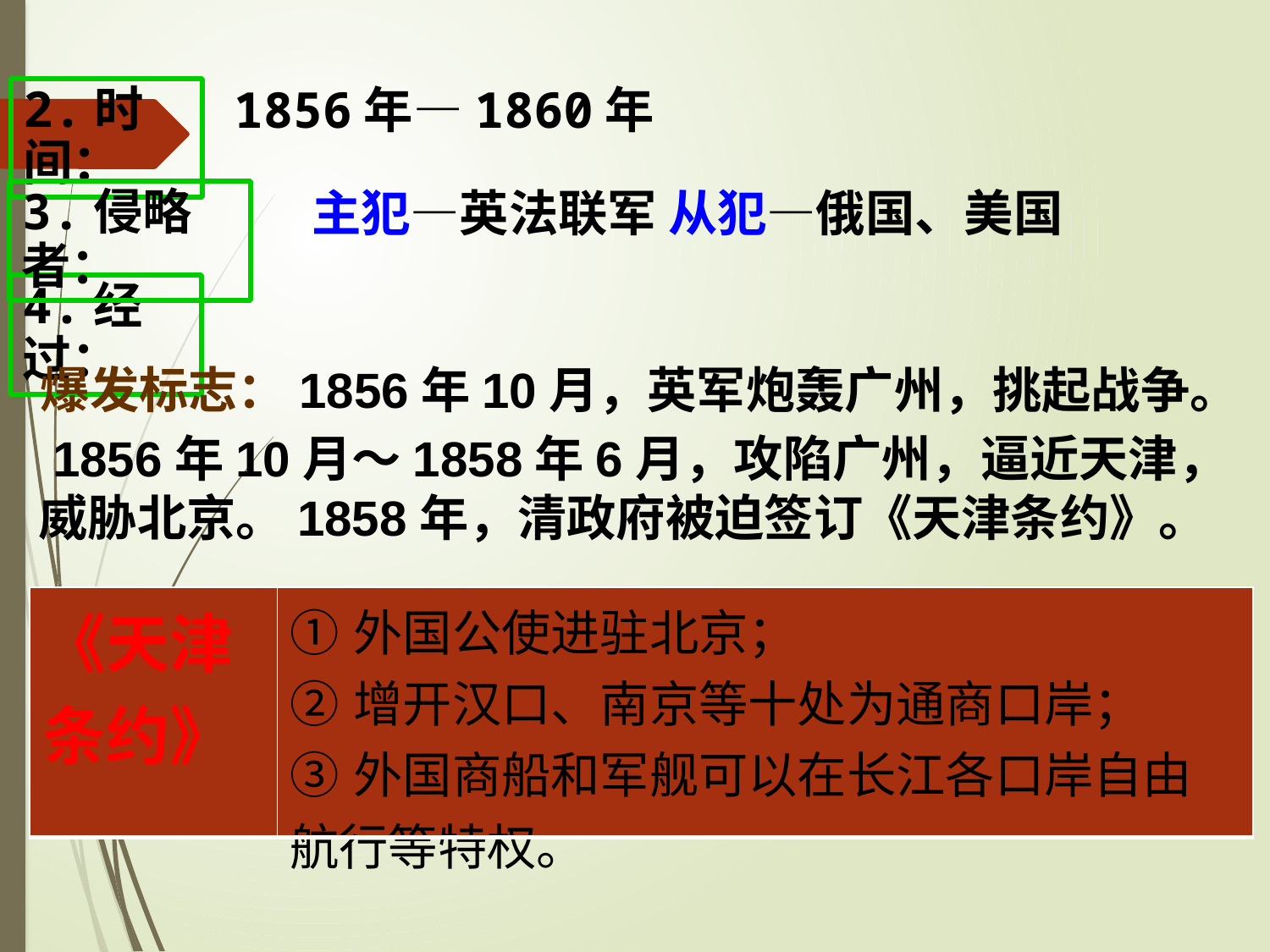

2.时间：
1856年—1860年
主犯—英法联军 从犯—俄国、美国
3.侵略者：
4.经过：
爆发标志：1856年10月，英军炮轰广州，挑起战争。
 1856年10月～1858年6月，攻陷广州，逼近天津，威胁北京。1858年，清政府被迫签订《天津条约》。
| 《天津条约》 | ①外国公使进驻北京； ②增开汉口、南京等十处为通商口岸； ③外国商船和军舰可以在长江各口岸自由航行等特权。 |
| --- | --- |